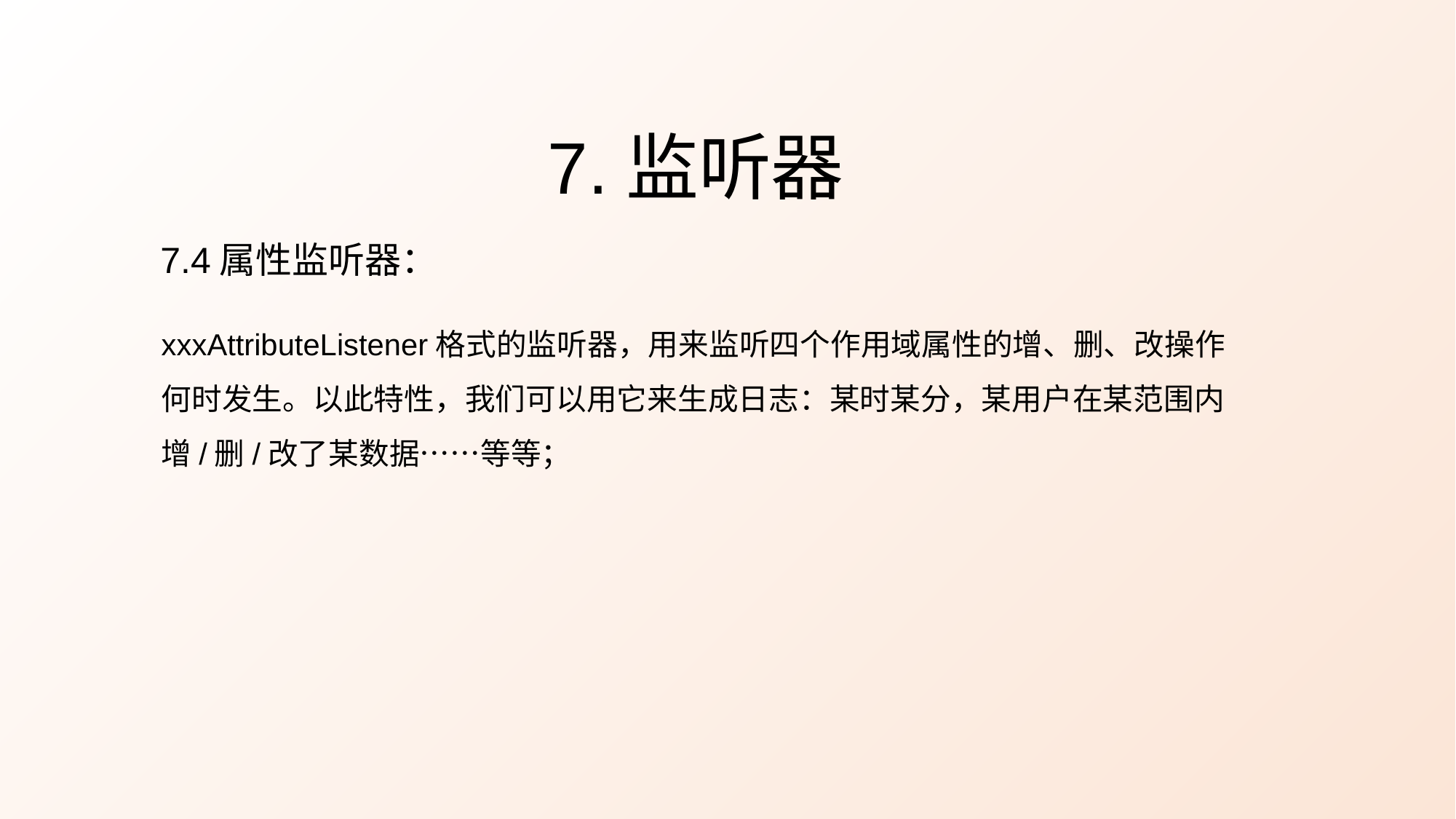

7.监听器
7.4属性监听器：
xxxAttributeListener格式的监听器，用来监听四个作用域属性的增、删、改操作何时发生。以此特性，我们可以用它来生成日志：某时某分，某用户在某范围内增/删/改了某数据……等等；